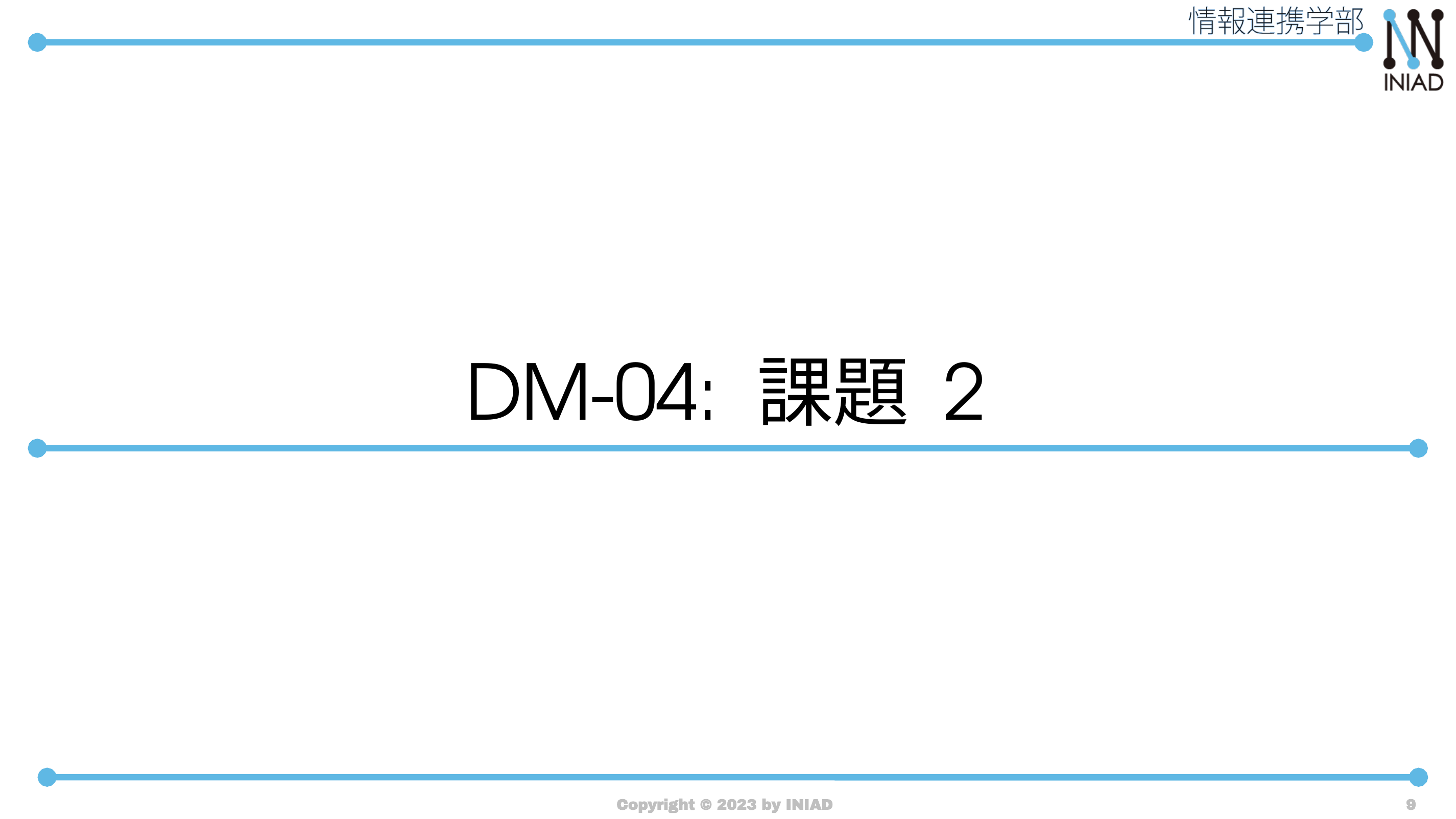

# DM-04: 課題 2

Copyright © 2023 by INIAD
9